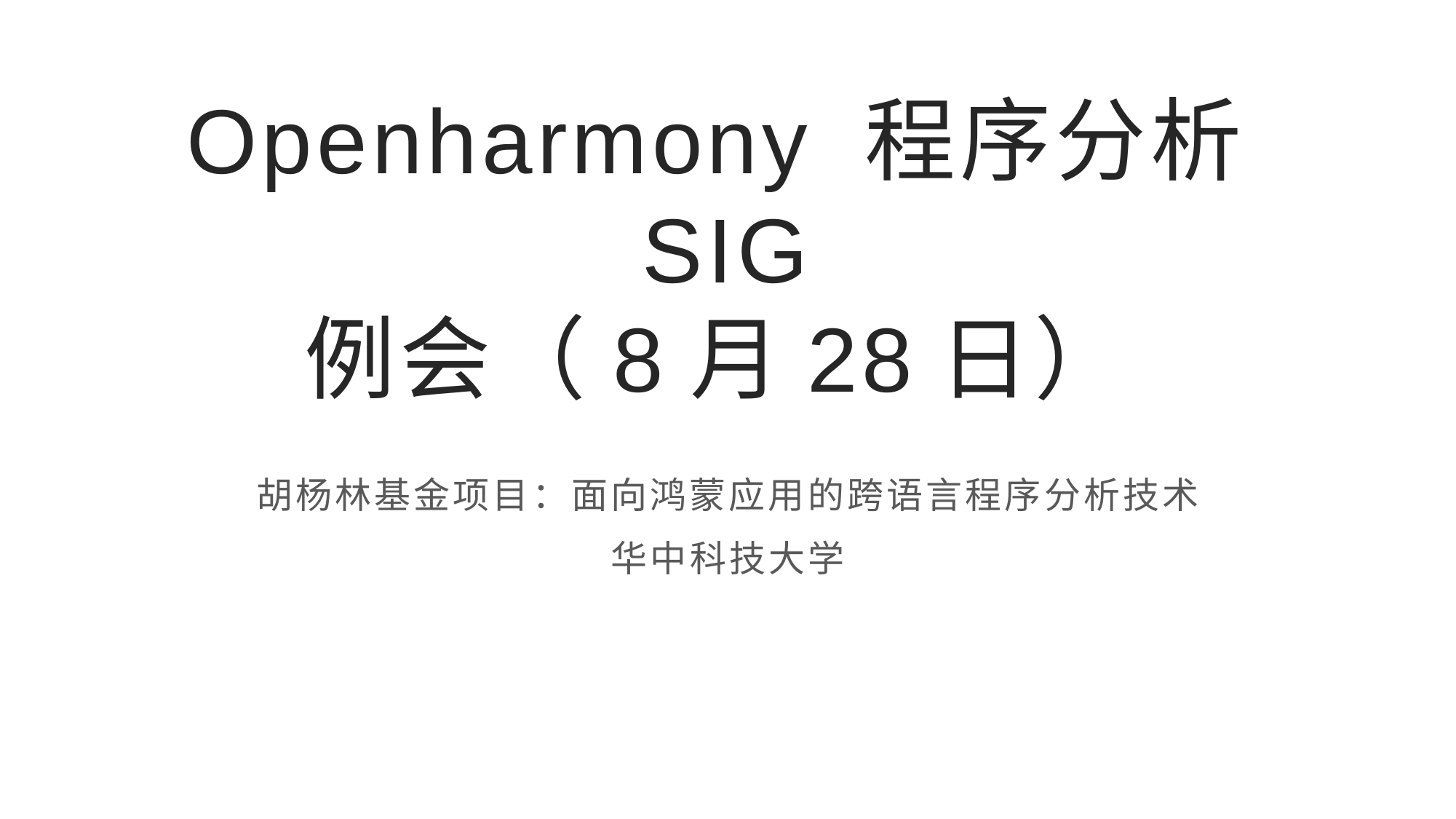

# Openharmony 程序分析SIG 例会（8月28日）
胡杨林基金项目：面向鸿蒙应用的跨语言程序分析技术
华中科技大学